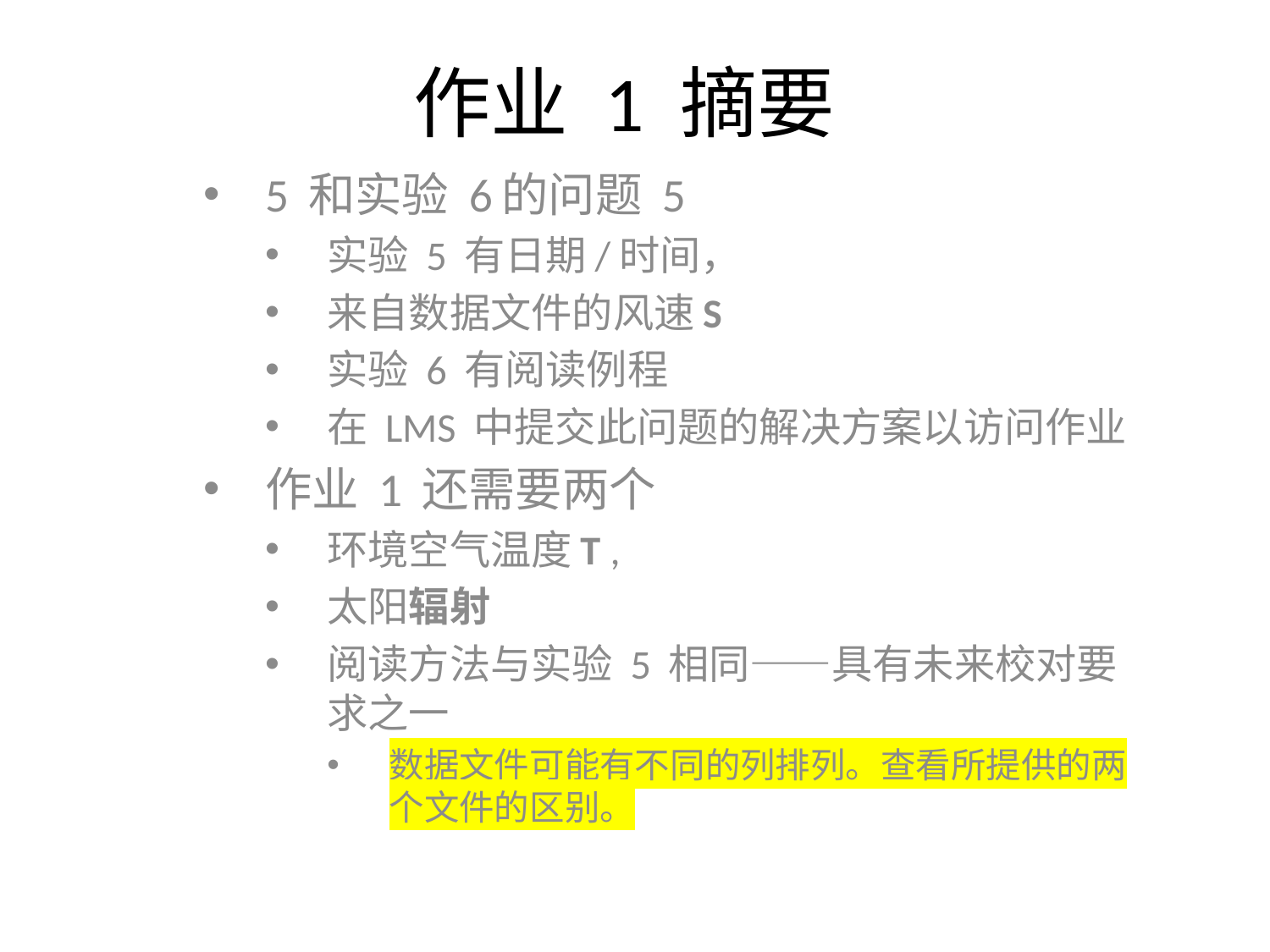

# 作业 1 摘要
5 和实验 6的问题 5
实验 5 有日期/时间，
来自数据文件的风速S
实验 6 有阅读例程
在 LMS 中提交此问题的解决方案以访问作业
作业 1 还需要两个
环境空气温度T ,
太阳辐射
阅读方法与实验 5 相同——具有未来校对要求之一
数据文件可能有不同的列排列。查看所提供的两个文件的区别。